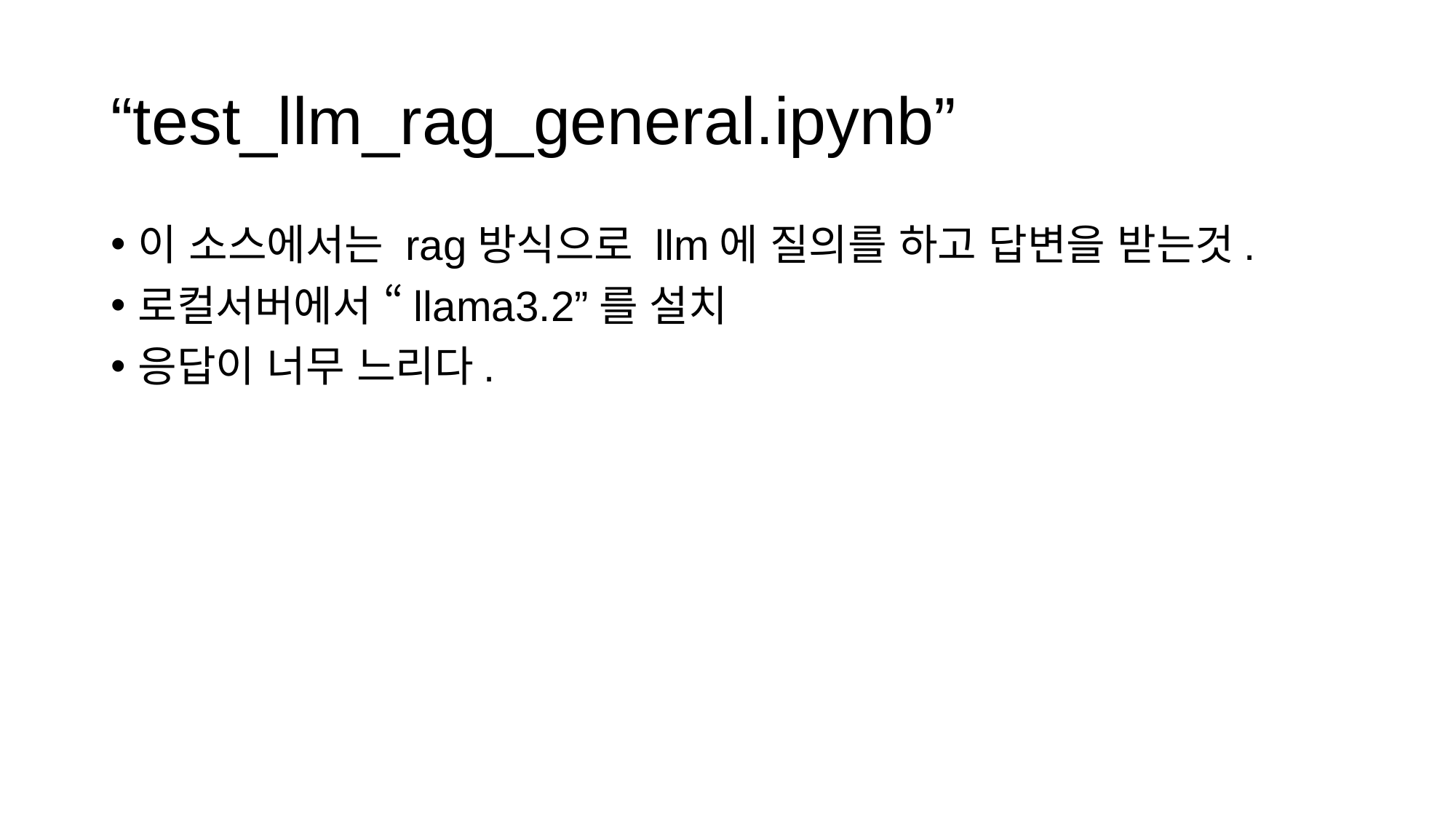

# “test_llm_rag_general.ipynb”
이 소스에서는 rag방식으로 llm에 질의를 하고 답변을 받는것.
로컬서버에서 “llama3.2”를 설치
응답이 너무 느리다.